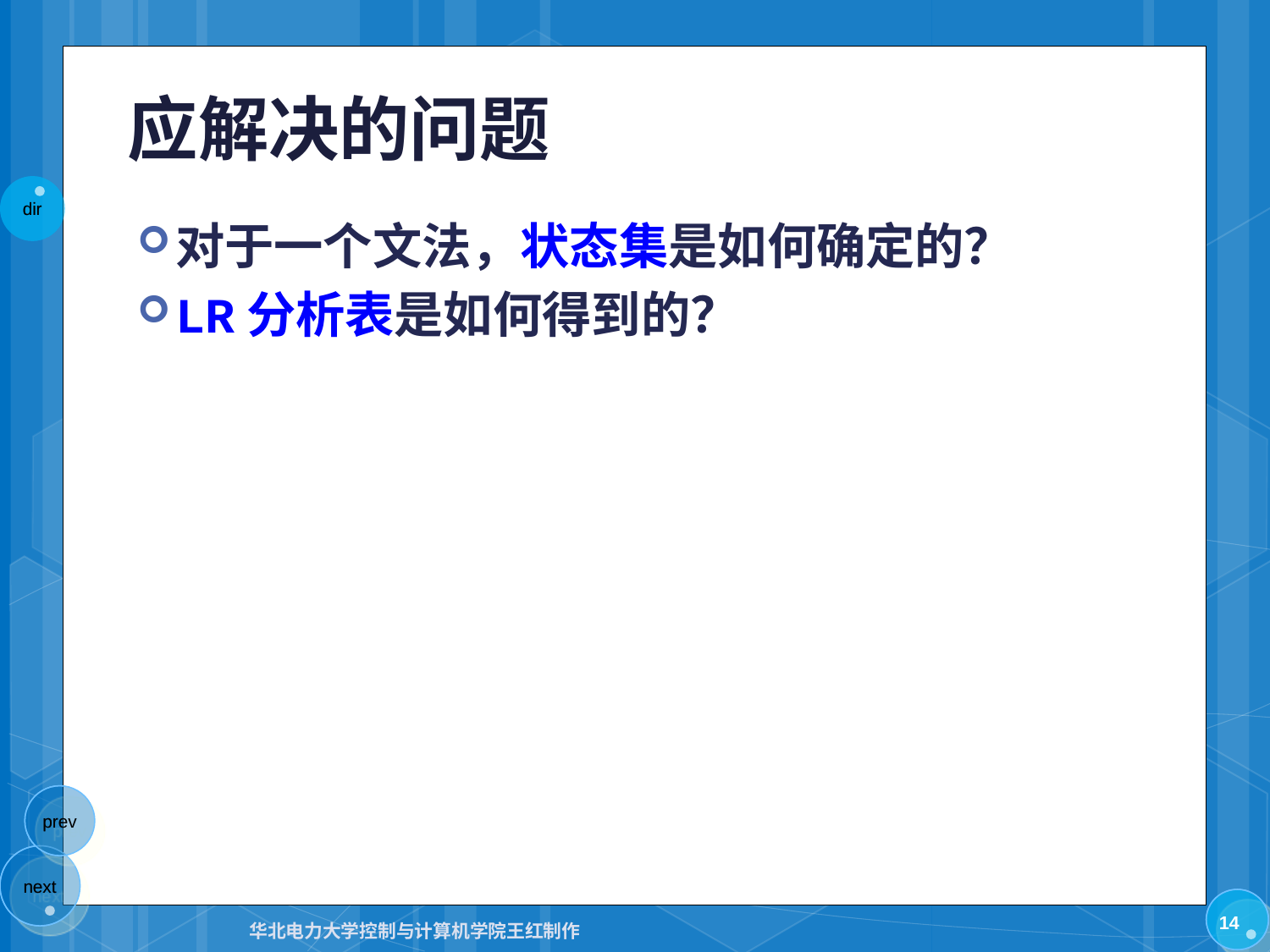

# 应解决的问题
对于一个文法，状态集是如何确定的？
LR分析表是如何得到的？
14
华北电力大学控制与计算机学院王红制作